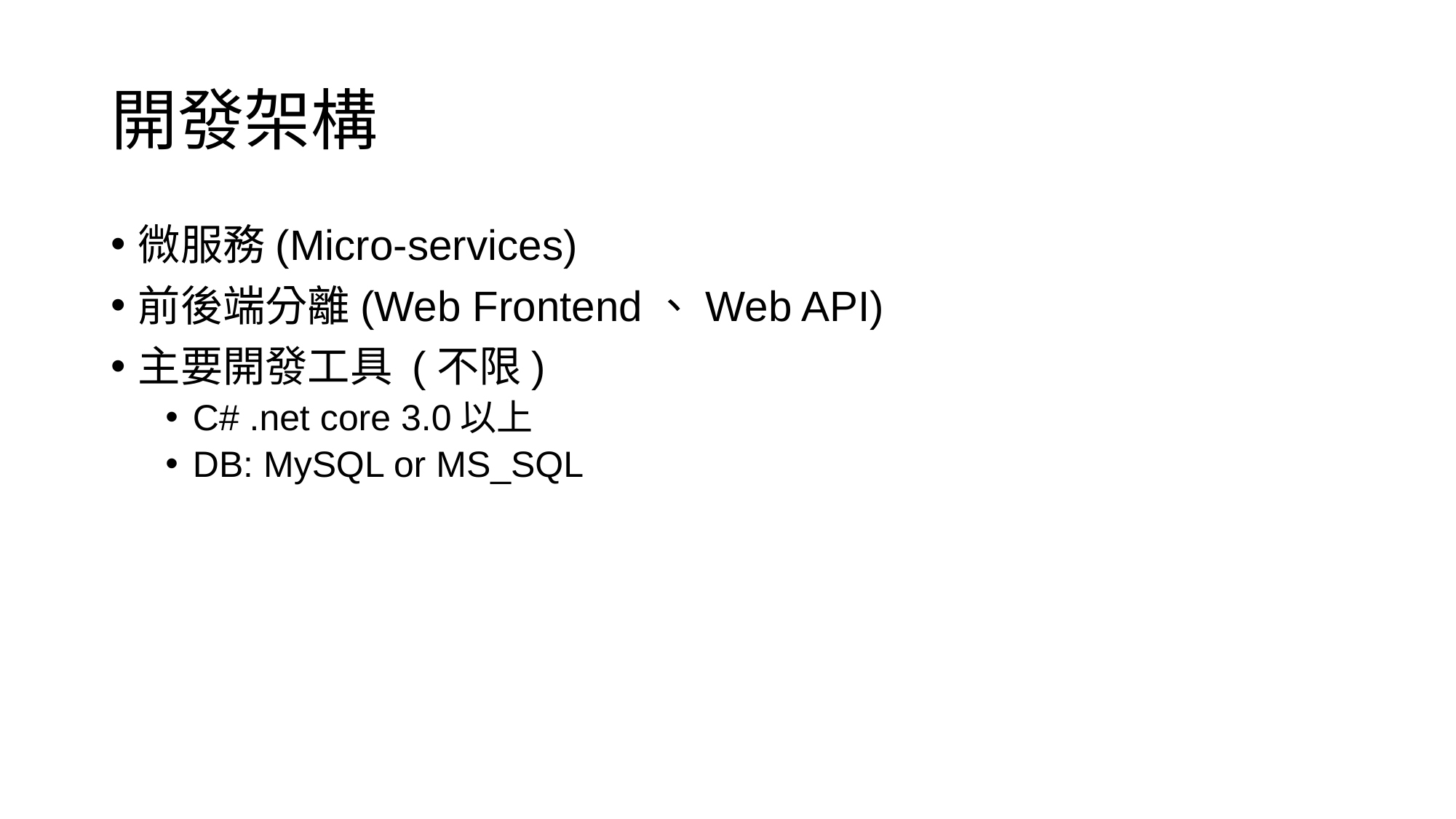

# 開發架構
微服務(Micro-services)
前後端分離(Web Frontend、Web API)
主要開發工具 (不限)
C# .net core 3.0以上
DB: MySQL or MS_SQL